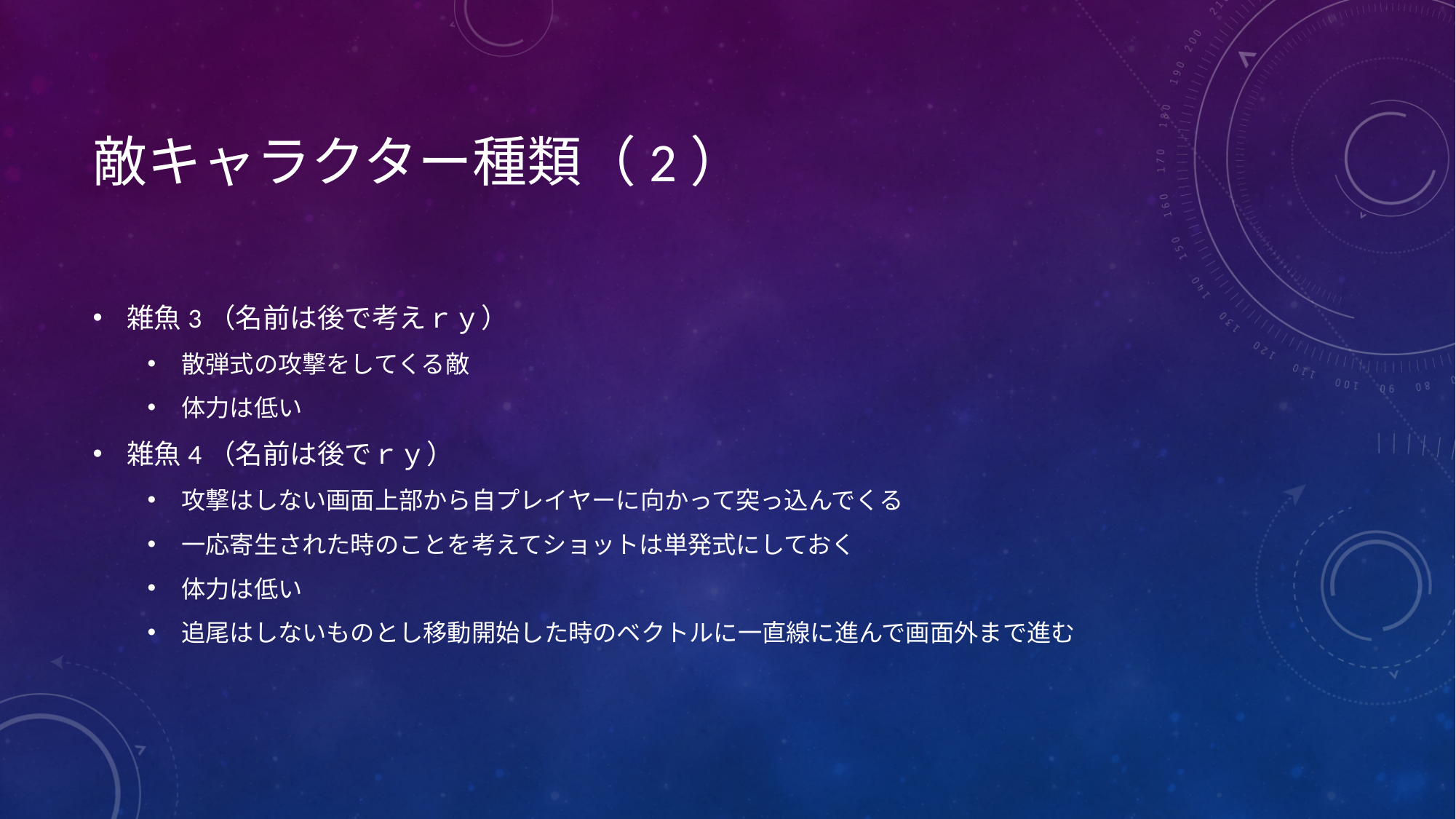

# 敵キャラクター種類（2）
雑魚3（名前は後で考えｒｙ）
散弾式の攻撃をしてくる敵
体力は低い
雑魚4（名前は後でｒｙ）
攻撃はしない画面上部から自プレイヤーに向かって突っ込んでくる
一応寄生された時のことを考えてショットは単発式にしておく
体力は低い
追尾はしないものとし移動開始した時のベクトルに一直線に進んで画面外まで進む